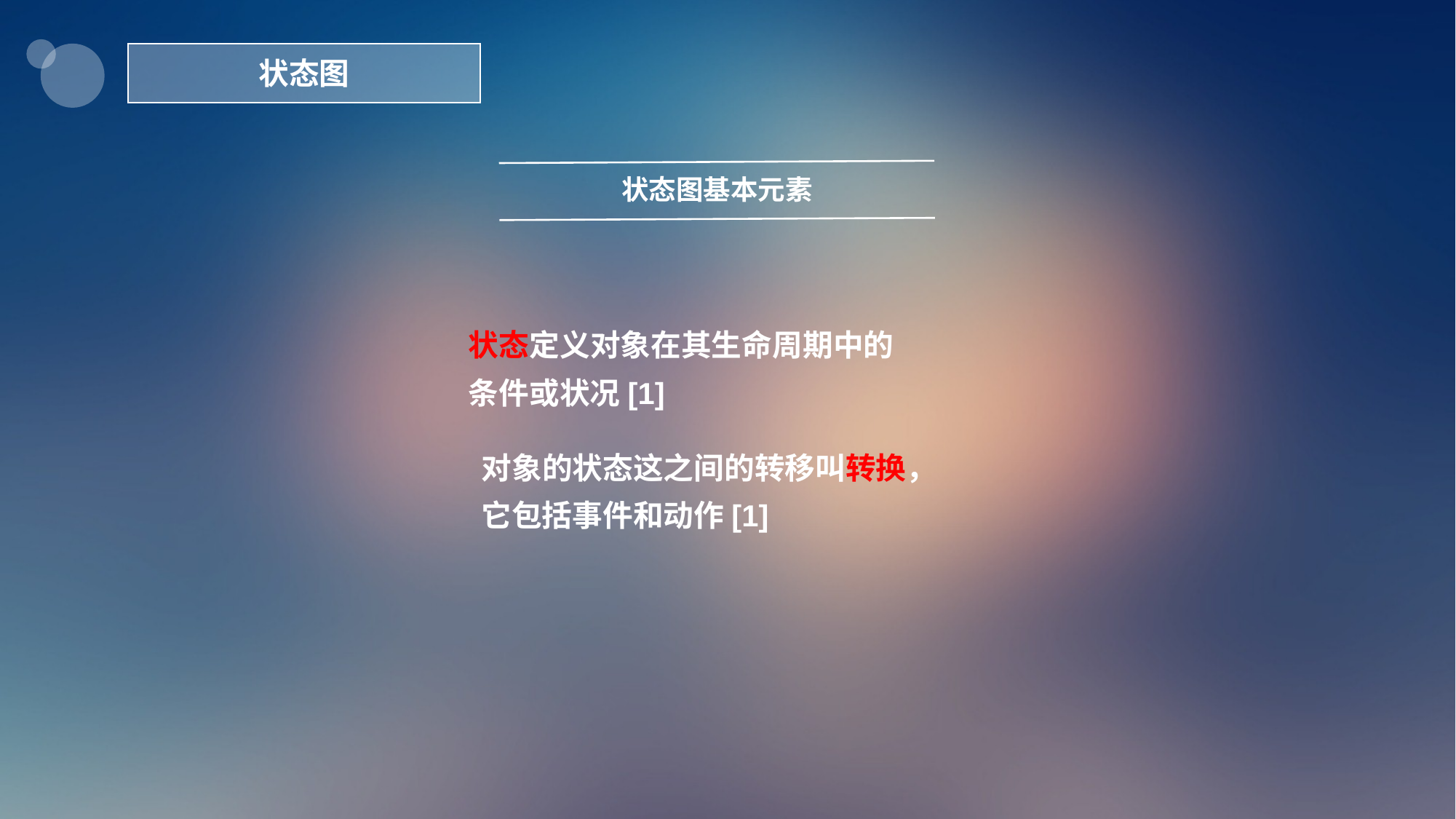

状态图
状态图基本元素
状态定义对象在其生命周期中的
条件或状况[1]
对象的状态这之间的转移叫转换，
它包括事件和动作[1]